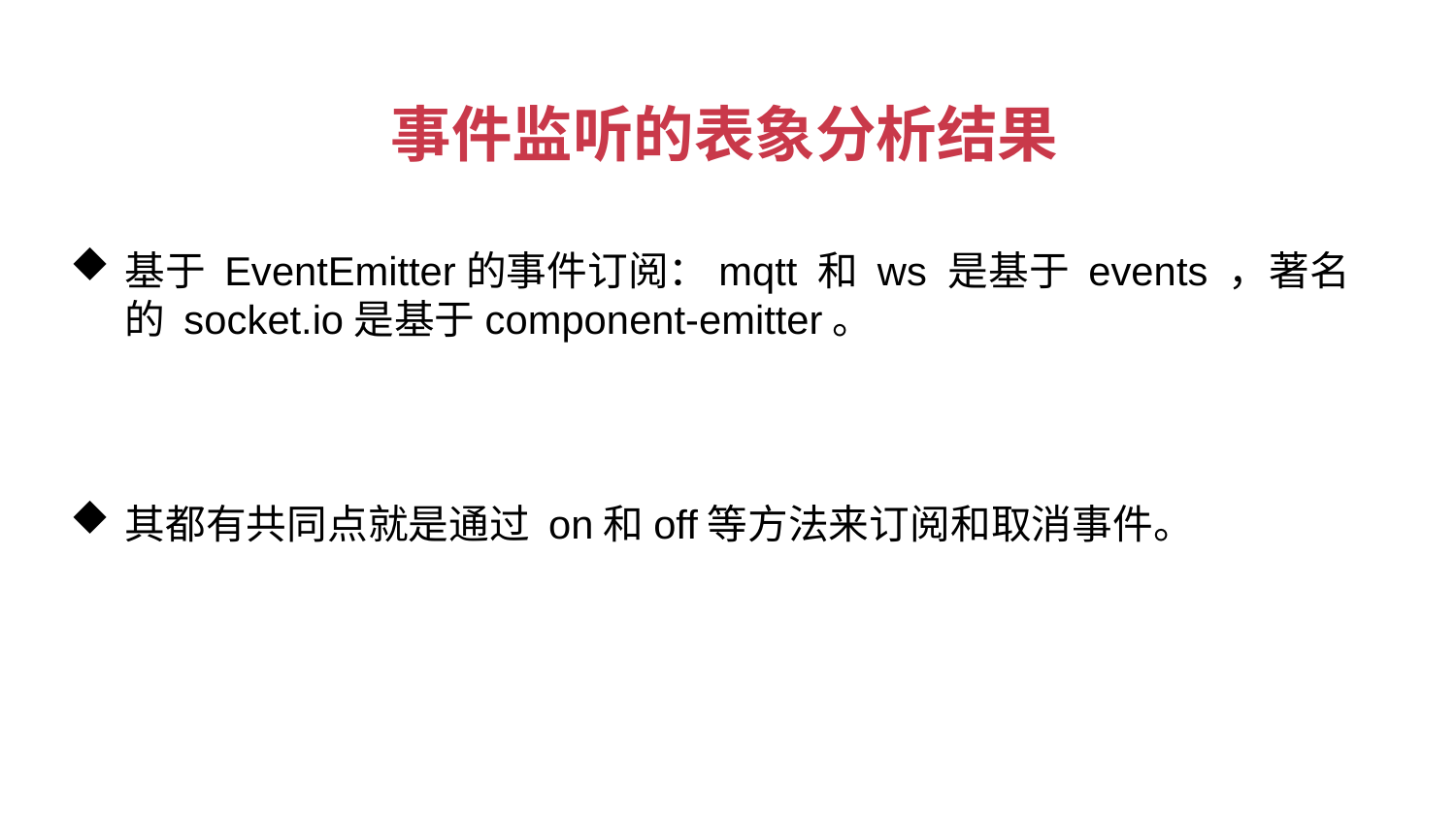

事件监听的表象分析结果
基于 EventEmitter的事件订阅：mqtt 和 ws 是基于 events ，著名的 socket.io是基于component-emitter。
其都有共同点就是通过 on和off等方法来订阅和取消事件。